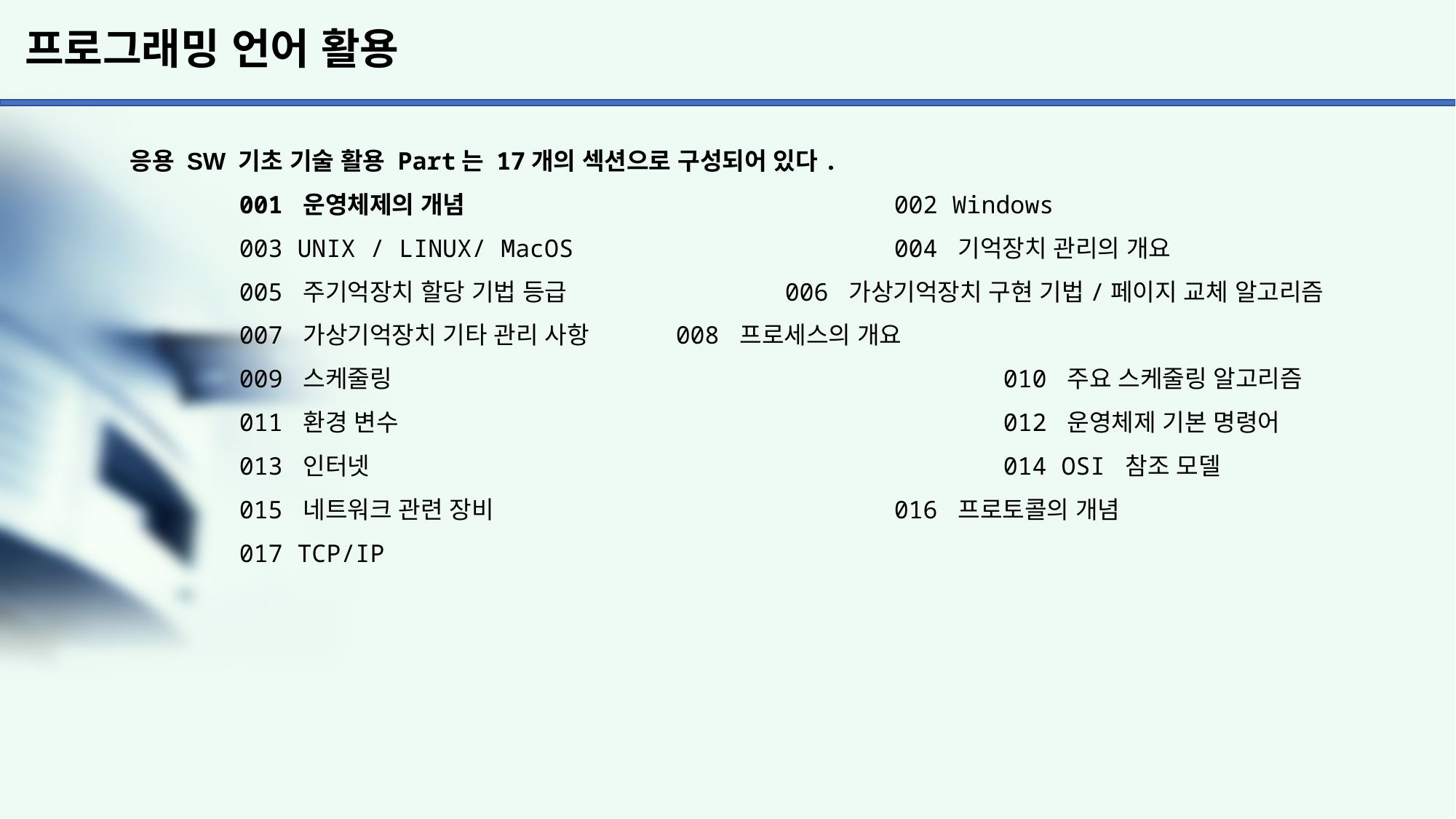

# 프로그래밍 언어 활용
응용 SW 기초 기술 활용 Part는 17개의 섹션으로 구성되어 있다.
	001 운영체제의 개념				002 Windows
	003 UNIX / LINUX/ MacOS			004 기억장치 관리의 개요
	005 주기억장치 할당 기법 등급		006 가상기억장치 구현 기법/페이지 교체 알고리즘
	007 가상기억장치 기타 관리 사항 	008 프로세스의 개요
	009 스케줄링 						010 주요 스케줄링 알고리즘
	011 환경 변수						012 운영체제 기본 명령어
	013 인터넷						014 OSI 참조 모델
	015 네트워크 관련 장비				016 프로토콜의 개념
	017 TCP/IP